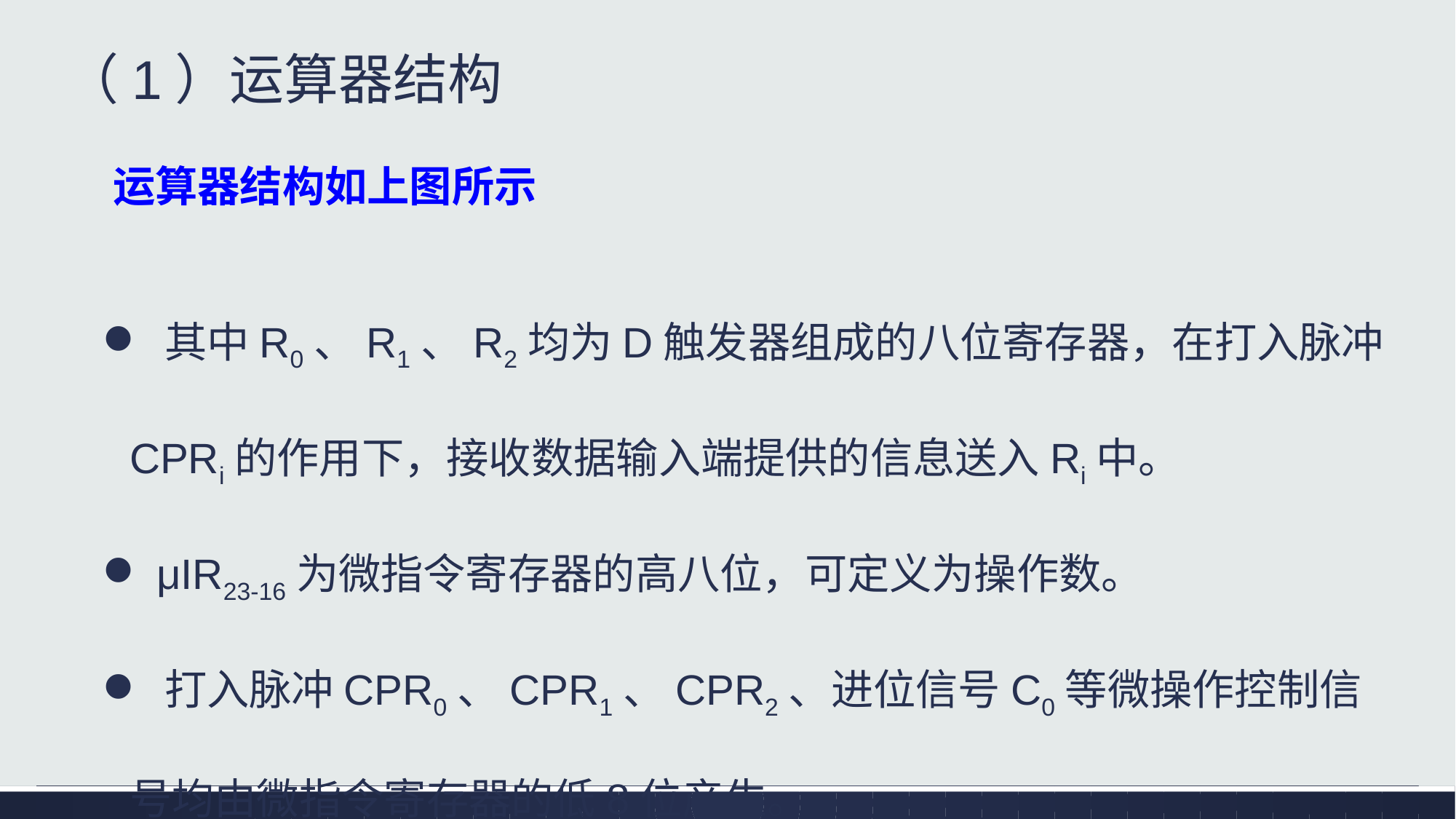

（1）运算器结构
    运算器结构如上图所示
 其中R0、R1、R2均为D触发器组成的八位寄存器，在打入脉冲CPRi的作用下，接收数据输入端提供的信息送入Ri中。
 μIR23-16为微指令寄存器的高八位，可定义为操作数。
 打入脉冲CPR0、CPR1、CPR2、进位信号C0等微操作控制信号均由微指令寄存器的低8位产生。